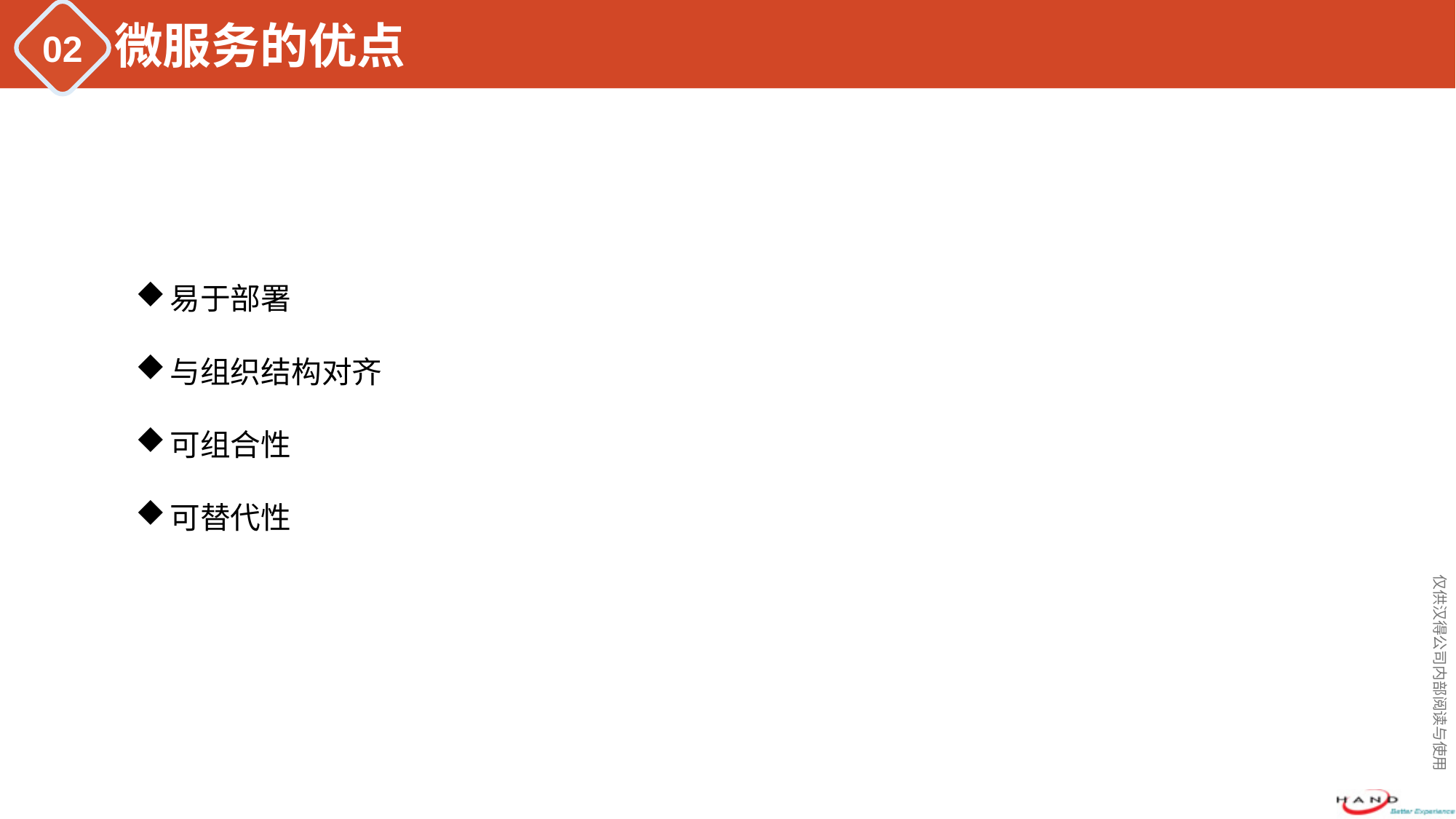

# 微服务的优点

02
易于部署
与组织结构对齐
可组合性
可替代性